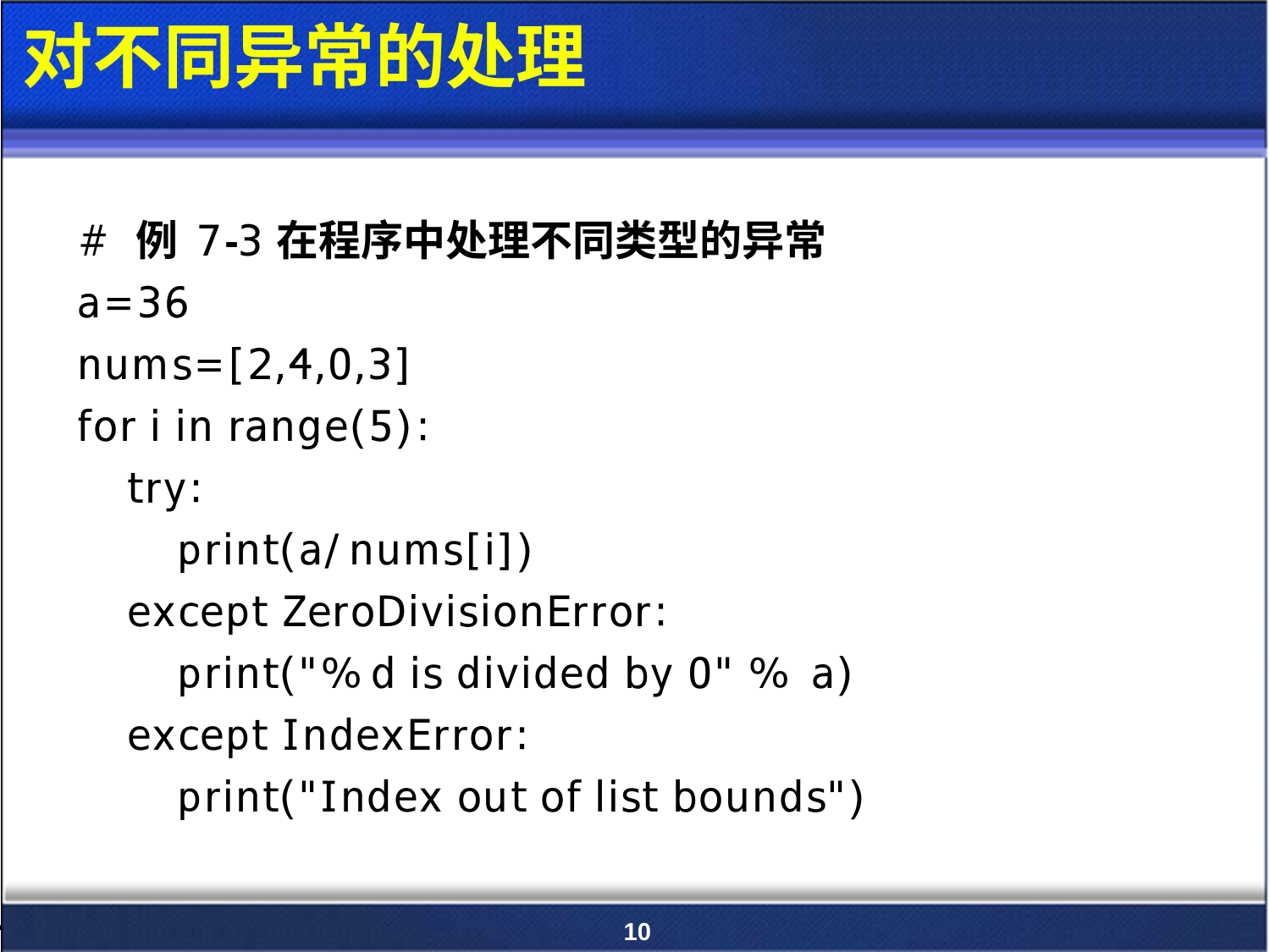

# 对不同异常的处理
# 例 7‑3在程序中处理不同类型的异常
a=36
nums=[2,4,0,3]
for i in range(5):
    try:
        print(a/nums[i])
    except ZeroDivisionError:
        print("%d is divided by 0" % a)
    except IndexError:
        print("Index out of list bounds")

10